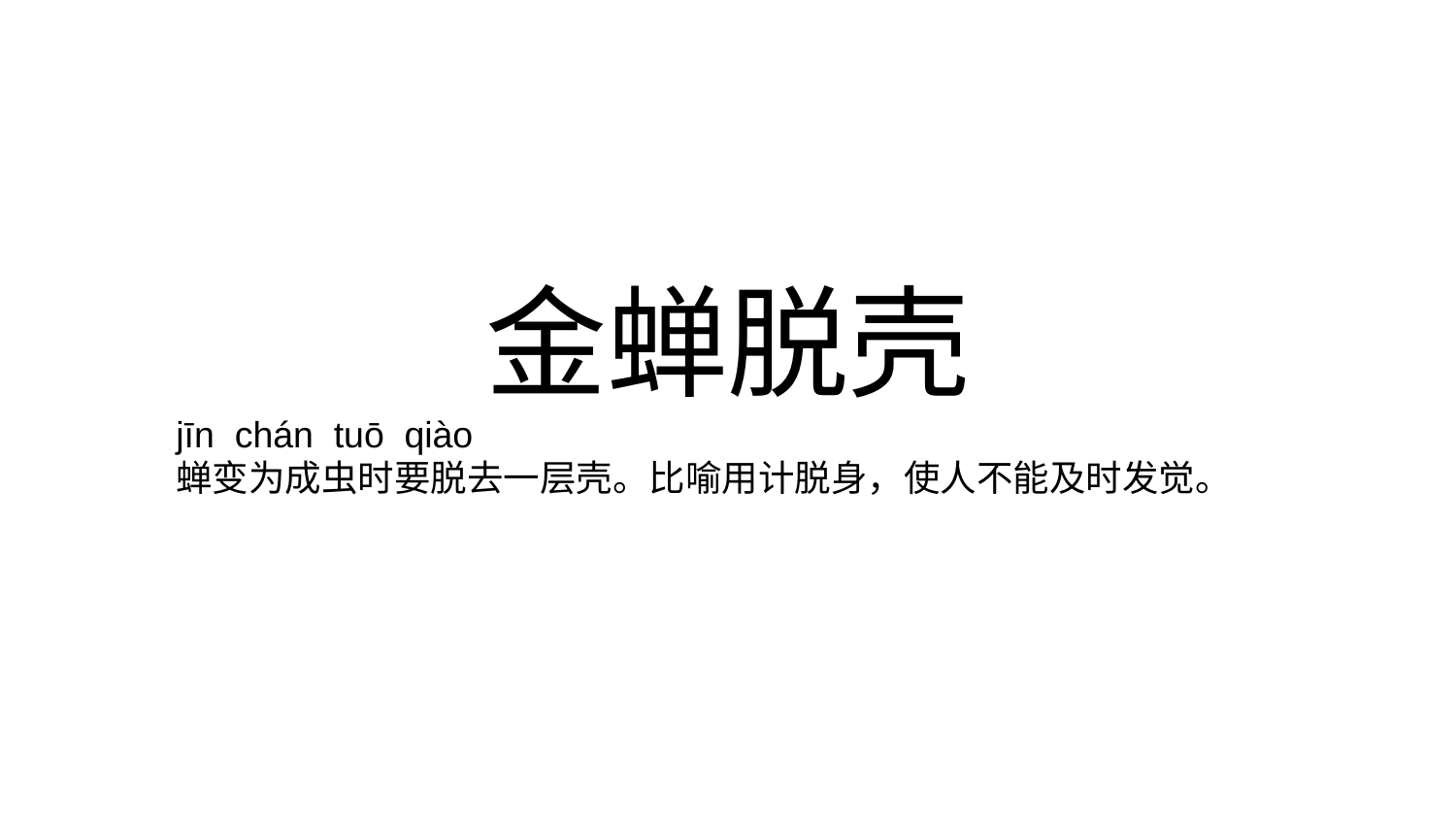

# 金蝉脱壳
jīn  chán  tuō  qiào
蝉变为成虫时要脱去一层壳。比喻用计脱身，使人不能及时发觉。